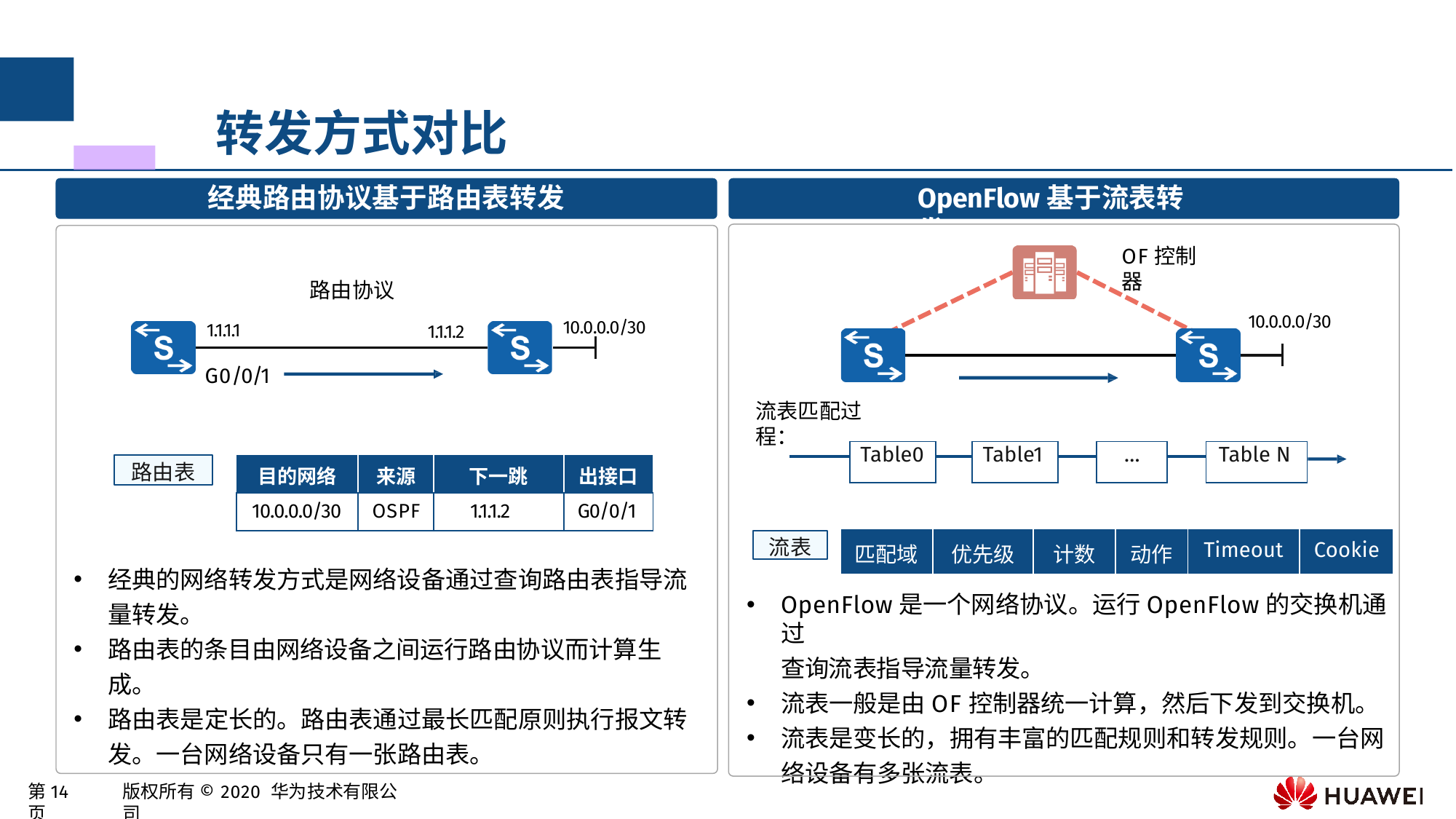

# 转发方式对比

经典路由协议基于路由表转发
OpenFlow基于流表转发

OF控制器

路由协议
10.0.0.0/30
10.0.0.0/30
1.1.1.1
1.1.1.2

G0/0/1

流表匹配过 程：
|  | Table0 |  | Table1 |  | … |  | Table N |
| --- | --- | --- | --- | --- | --- | --- | --- |
|  |  |  |  |  |  |  |  |

路由表
| 目的网络 | 来源 | 下一跳 | 出接口 |
| --- | --- | --- | --- |
| 10.0.0.0/30 | OSPF | 1.1.1.2 | G0/0/1 |
| 匹配域 | 优先级 | 计数 | 动作 | Timeout | Cookie |
| --- | --- | --- | --- | --- | --- |
流表
经典的网络转发方式是网络设备通过查询路由表指导流 量转发。
路由表的条目由网络设备之间运行路由协议而计算生
成。
路由表是定长的。路由表通过最长匹配原则执行报文转 发。一台网络设备只有一张路由表。
OpenFlow是一个网络协议。运行OpenFlow的交换机通过
查询流表指导流量转发。
流表一般是由OF控制器统一计算，然后下发到交换机。
流表是变长的，拥有丰富的匹配规则和转发规则。一台网 络设备有多张流表。
第14页
版权所有© 2020 华为技术有限公司